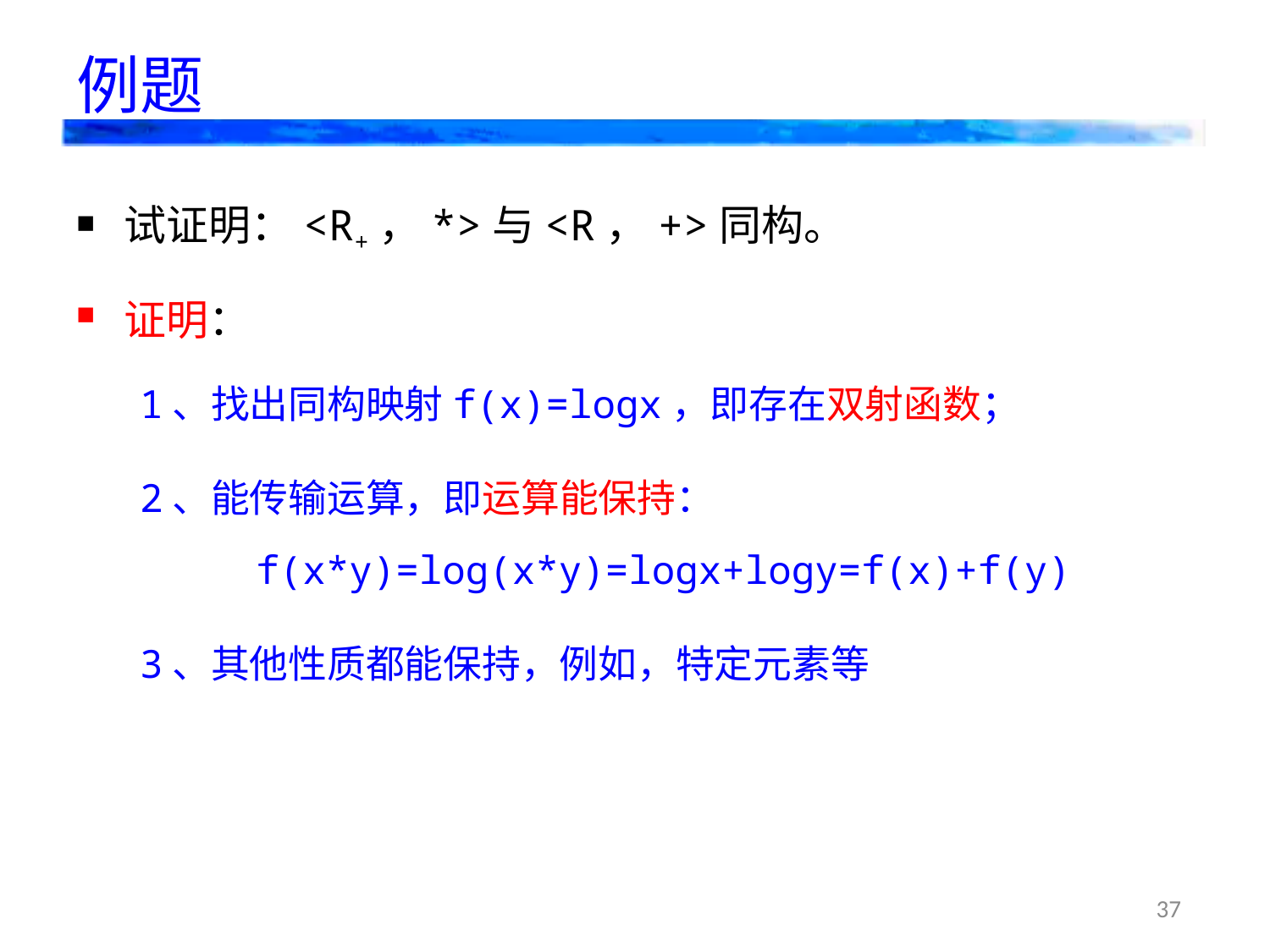

# 例题
试证明：<R+，*>与<R，+>同构。
证明：
1、找出同构映射f(x)=logx，即存在双射函数；
2、能传输运算，即运算能保持：
     f(x*y)=log(x*y)=logx+logy=f(x)+f(y)
3、其他性质都能保持，例如，特定元素等
37